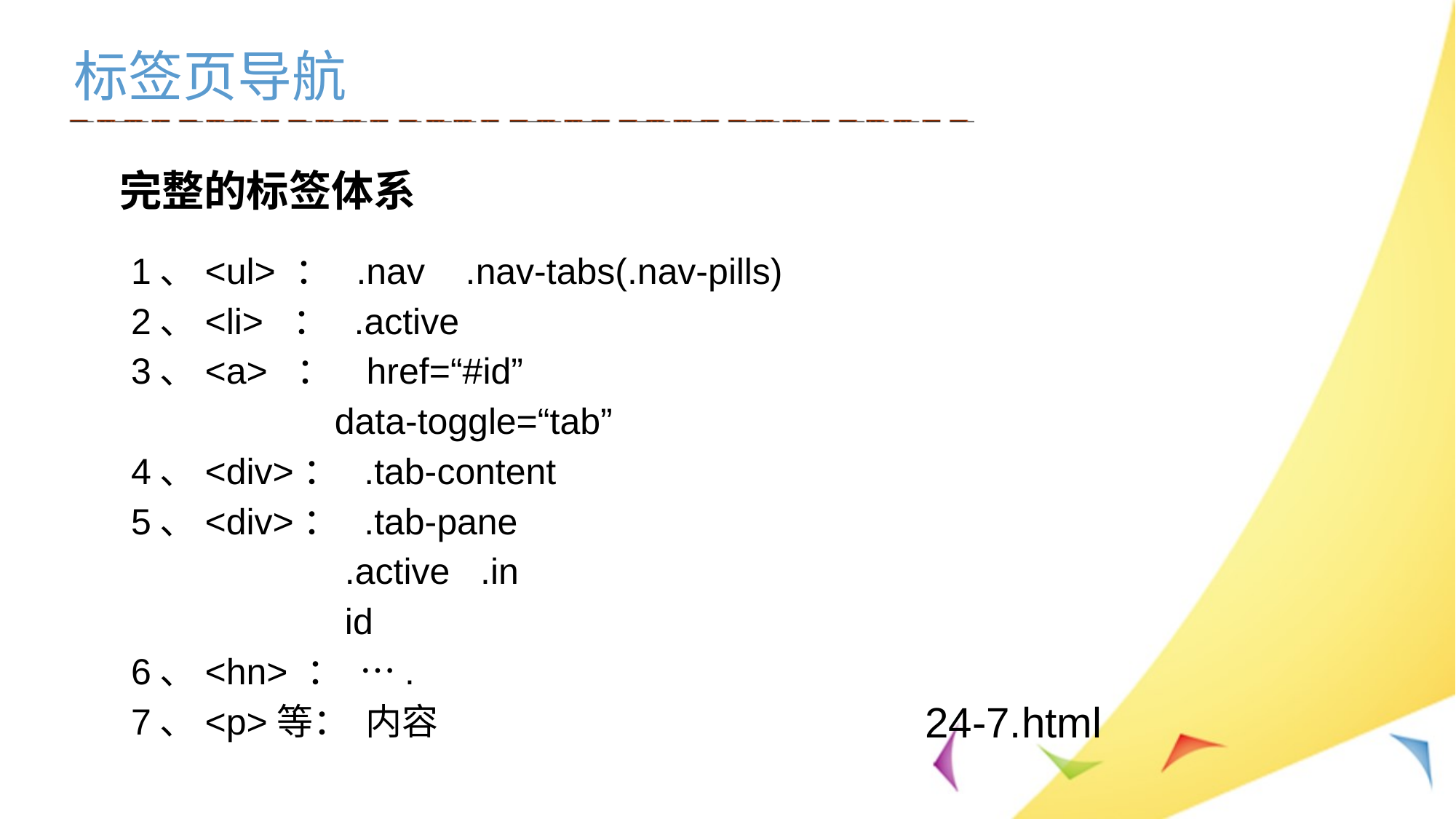

标签页导航
完整的标签体系
1、<ul> ：  .nav    .nav-tabs(.nav-pills)
2、<li>  ：  .active
3、<a>  ：   href=“#id”
                    data-toggle=“tab”
4、<div>：  .tab-content
5、<div>：  .tab-pane
                     .active   .in
                     id
6、<hn> ：  ….
7、<p>等：  内容
24-7.html